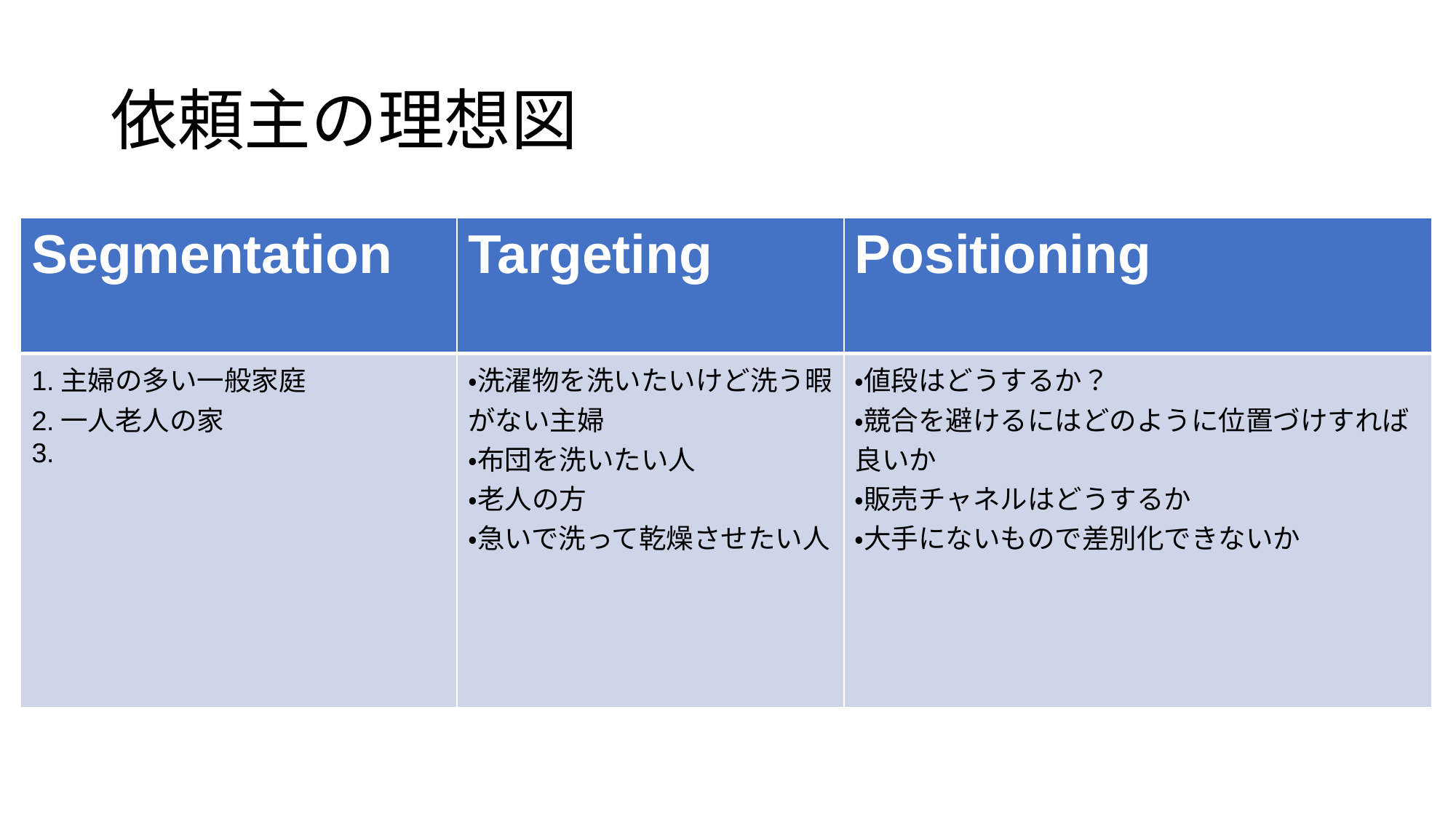

# 依頼主の理想図
| Segmentation | Targeting | Positioning |
| --- | --- | --- |
| 1.主婦の多い一般家庭 2.一人老人の家 3. | ・洗濯物を洗いたいけど洗う暇がない主婦 ・布団を洗いたい人 ・老人の方 ・急いで洗って乾燥させたい人 | ・値段はどうするか？ ・競合を避けるにはどのように位置づけすれば良いか ・販売チャネルはどうするか ・大手にないもので差別化できないか |